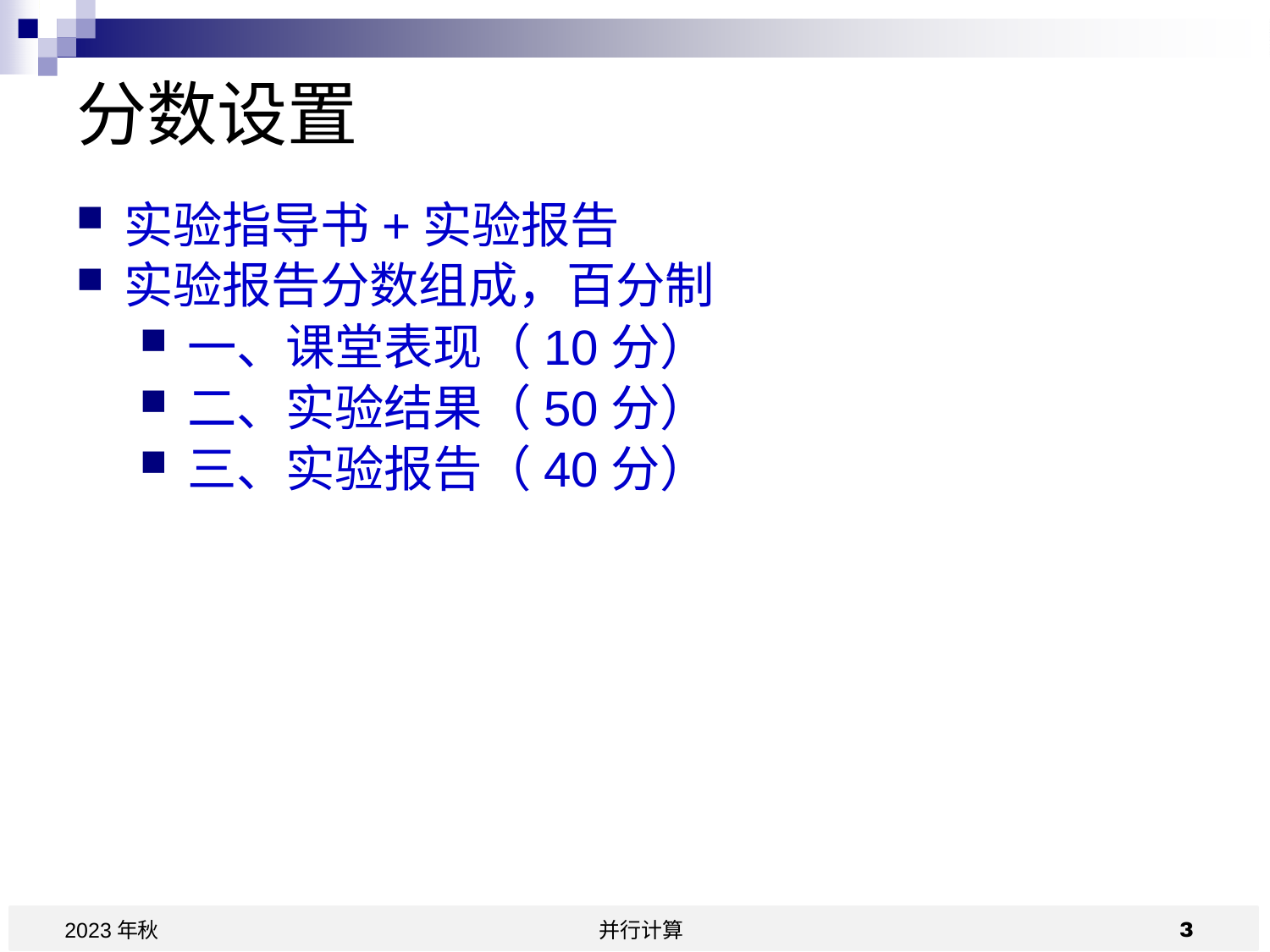

# 分数设置
实验指导书+实验报告
实验报告分数组成，百分制
一、课堂表现（10分）
二、实验结果（50分）
三、实验报告（40分）

3
并行计算
2023年秋